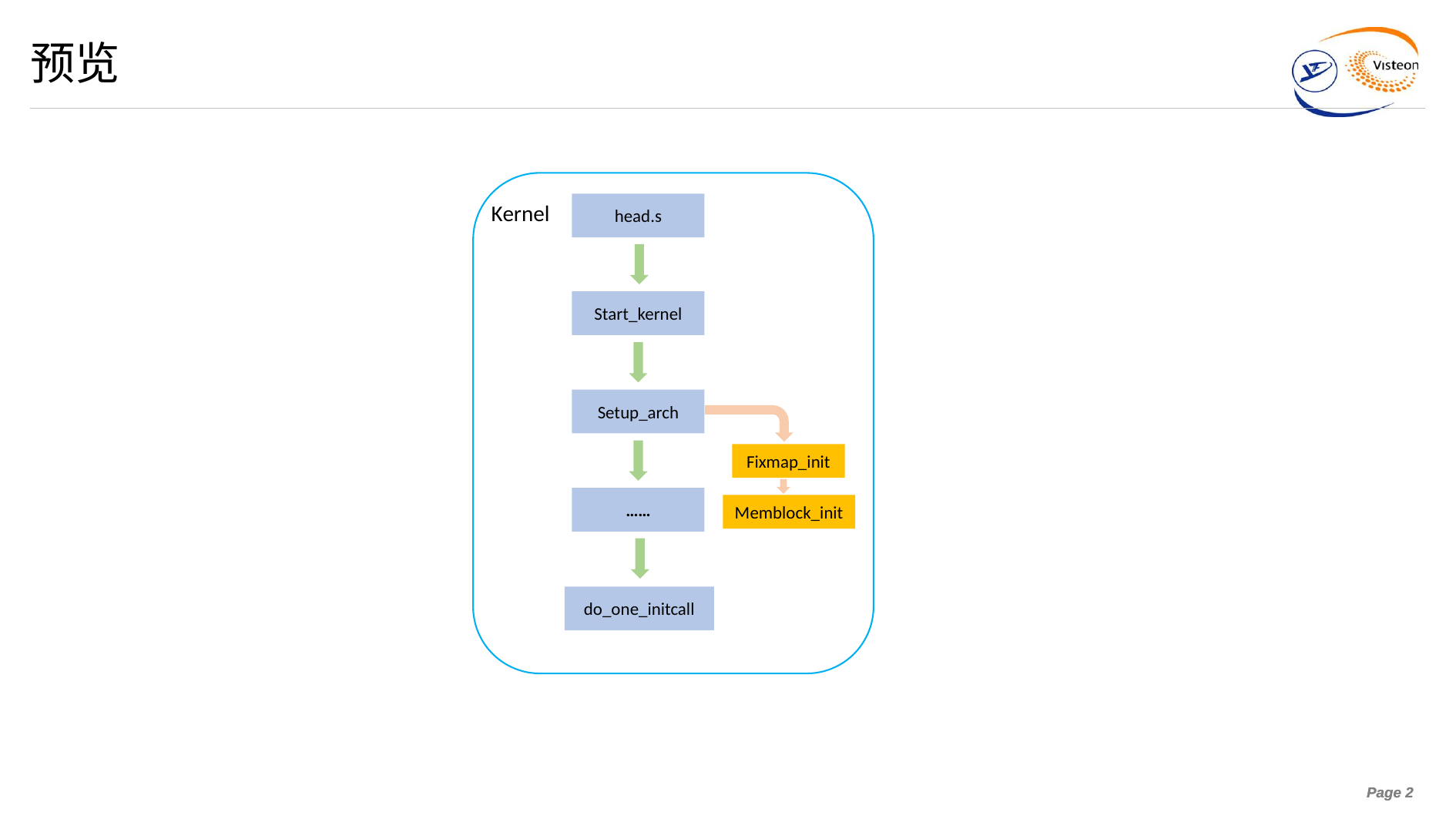

预览

Kernel
head.s

Start_kernel

Setup_arch

Fixmap_init

……
Memblock_init

do_one_initcall